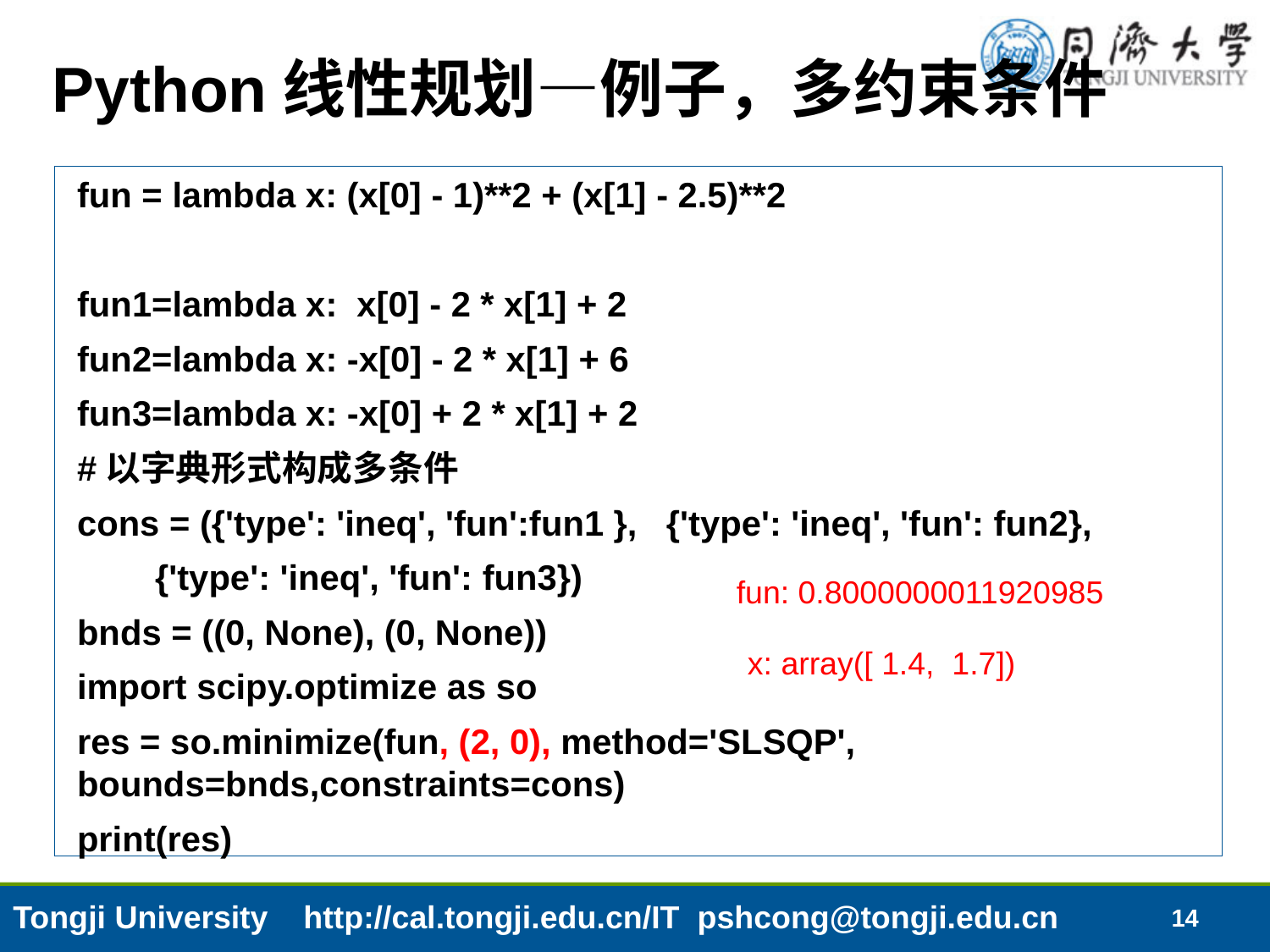

# Python线性规划—例子，多约束条件

fun = lambda x: (x[0] - 1)**2 + (x[1] - 2.5)**2

fun1=lambda x:  x[0] - 2 * x[1] + 2
fun2=lambda x: -x[0] - 2 * x[1] + 6
fun3=lambda x: -x[0] + 2 * x[1] + 2
#以字典形式构成多条件
cons = ({'type': 'ineq', 'fun':fun1 },   {'type': 'ineq', 'fun': fun2},
        {'type': 'ineq', 'fun': fun3})
bnds = ((0, None), (0, None))
import scipy.optimize as so
res = so.minimize(fun, (2, 0), method='SLSQP', bounds=bnds,constraints=cons)
print(res)
 fun: 0.8000000011920985
x: array([ 1.4,  1.7])